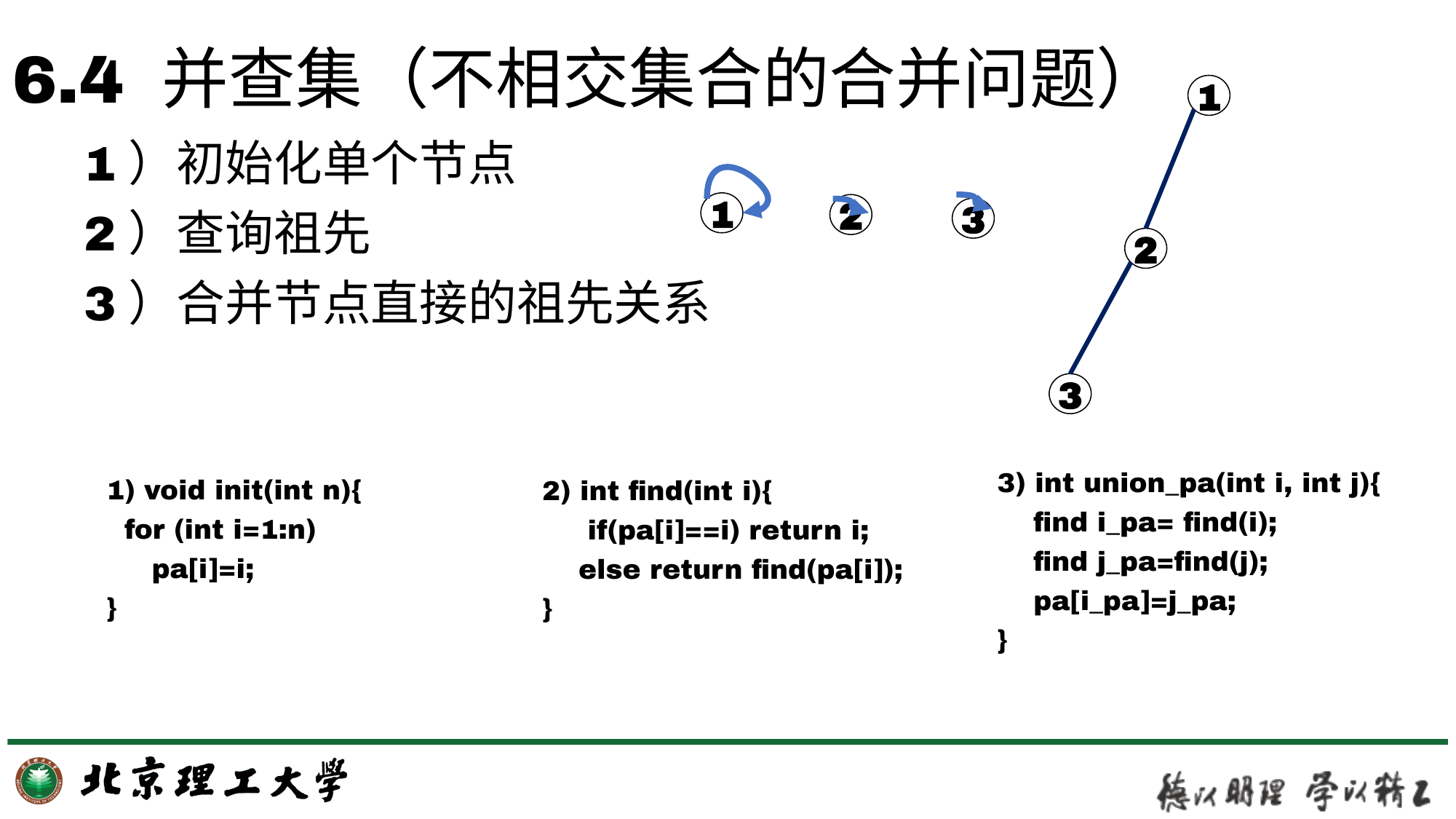

6.4 并查集（不相交集合的合并问题）
1
1）初始化单个节点
2）查询祖先
3）合并节点直接的祖先关系

1
2
3
2
3
3) int union_pa(int i, int j){
    find i_pa= find(i);
    find j_pa=find(j);
    pa[i_pa]=j_pa;
}
1) void init(int n){
  for (int i=1:n)
     pa[i]=i;
}
2) int find(int i){
     if(pa[i]==i) return i;
    else return find(pa[i]);
}